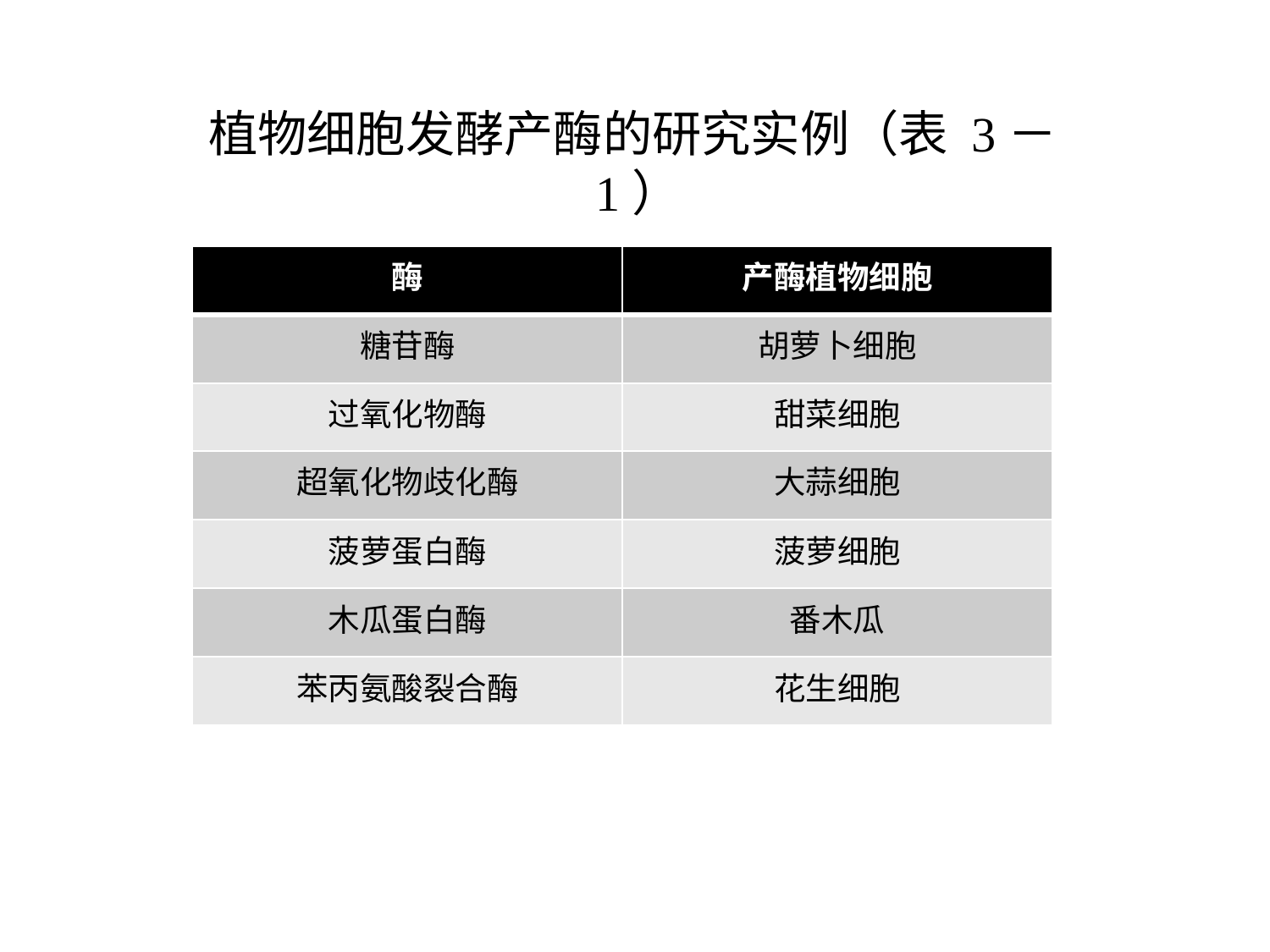

植物细胞发酵产酶的研究实例（表 3－1）
| 酶 | 产酶植物细胞 |
| --- | --- |
| 糖苷酶 | 胡萝卜细胞 |
| 过氧化物酶 | 甜菜细胞 |
| 超氧化物歧化酶 | 大蒜细胞 |
| 菠萝蛋白酶 | 菠萝细胞 |
| 木瓜蛋白酶 | 番木瓜 |
| 苯丙氨酸裂合酶 | 花生细胞 |